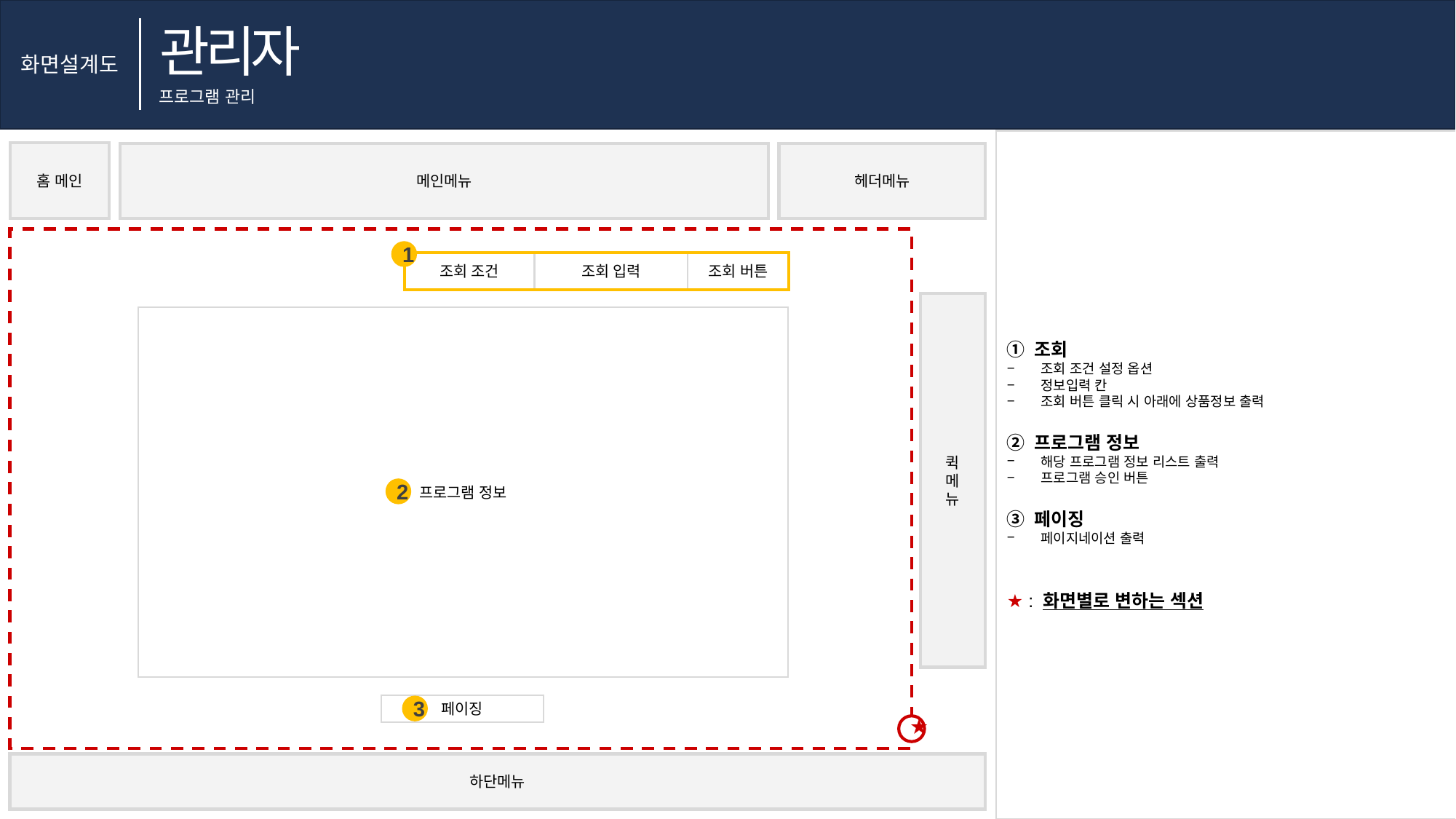

관리자
화면설계도
프로그램 관리
① 조회
조회 조건 설정 옵션
정보입력 칸
조회 버튼 클릭 시 아래에 상품정보 출력

② 프로그램 정보
해당 프로그램 정보 리스트 출력
프로그램 승인 버튼

③ 페이징
페이지네이션 출력

★ : 화면별로 변하는 섹션
홈 메인
메인메뉴
헤더메뉴

1
조회 조건
조회 입력
조회 버튼

퀵
메
뉴
프로그램 정보
2
페이징
3
★

하단메뉴